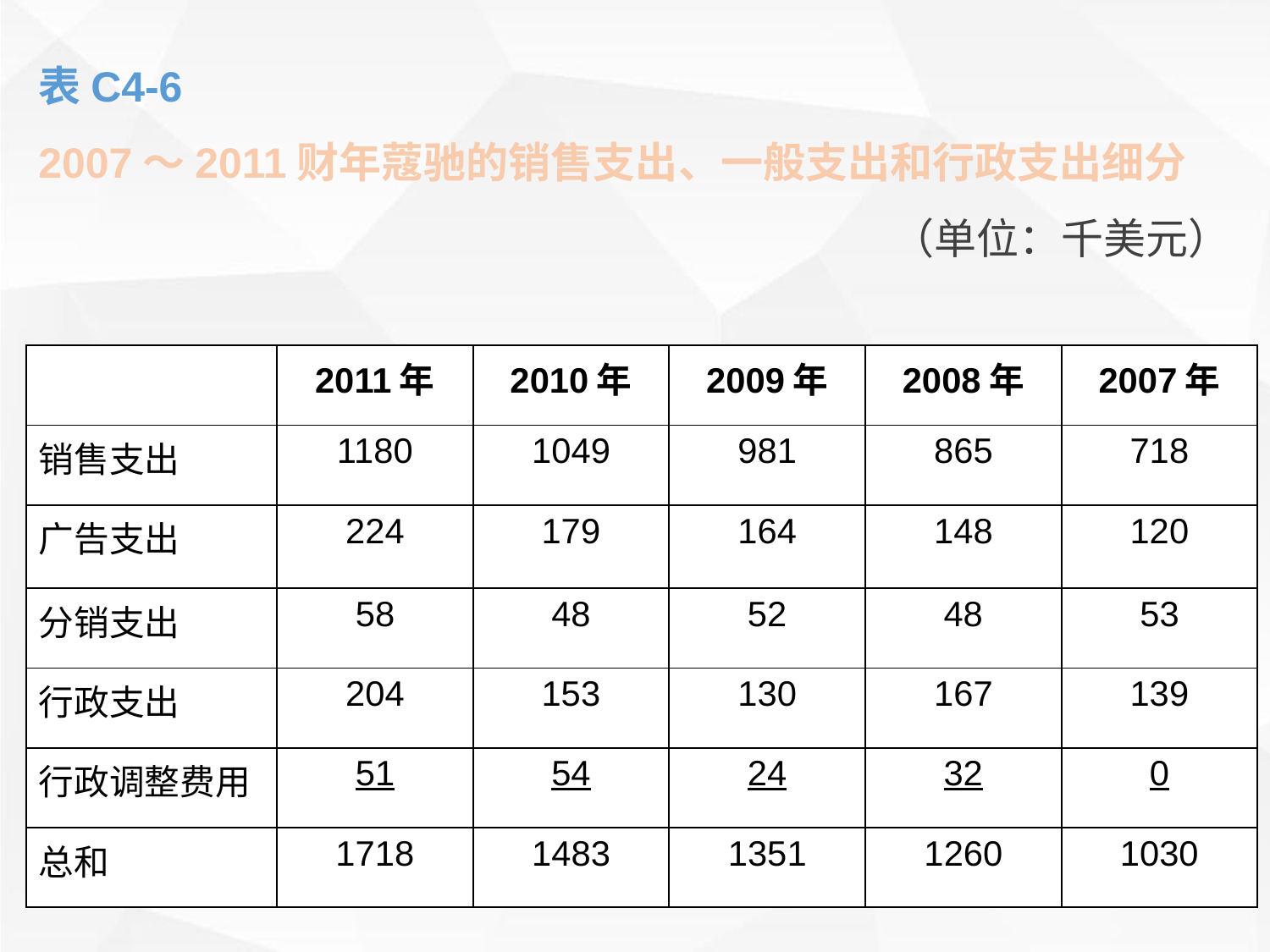

表C4-6
2007～2011财年蔻驰的销售支出、一般支出和行政支出细分
（单位：千美元）

|  | 2011年 | 2010年 | 2009年 | 2008年 | 2007年 |
| --- | --- | --- | --- | --- | --- |
| 销售支出 | 1180 | 1049 | 981 | 865 | 718 |
| 广告支出 | 224 | 179 | 164 | 148 | 120 |
| 分销支出 | 58 | 48 | 52 | 48 | 53 |
| 行政支出 | 204 | 153 | 130 | 167 | 139 |
| 行政调整费用 | 51 | 54 | 24 | 32 | 0 |
| 总和 | 1718 | 1483 | 1351 | 1260 | 1030 |